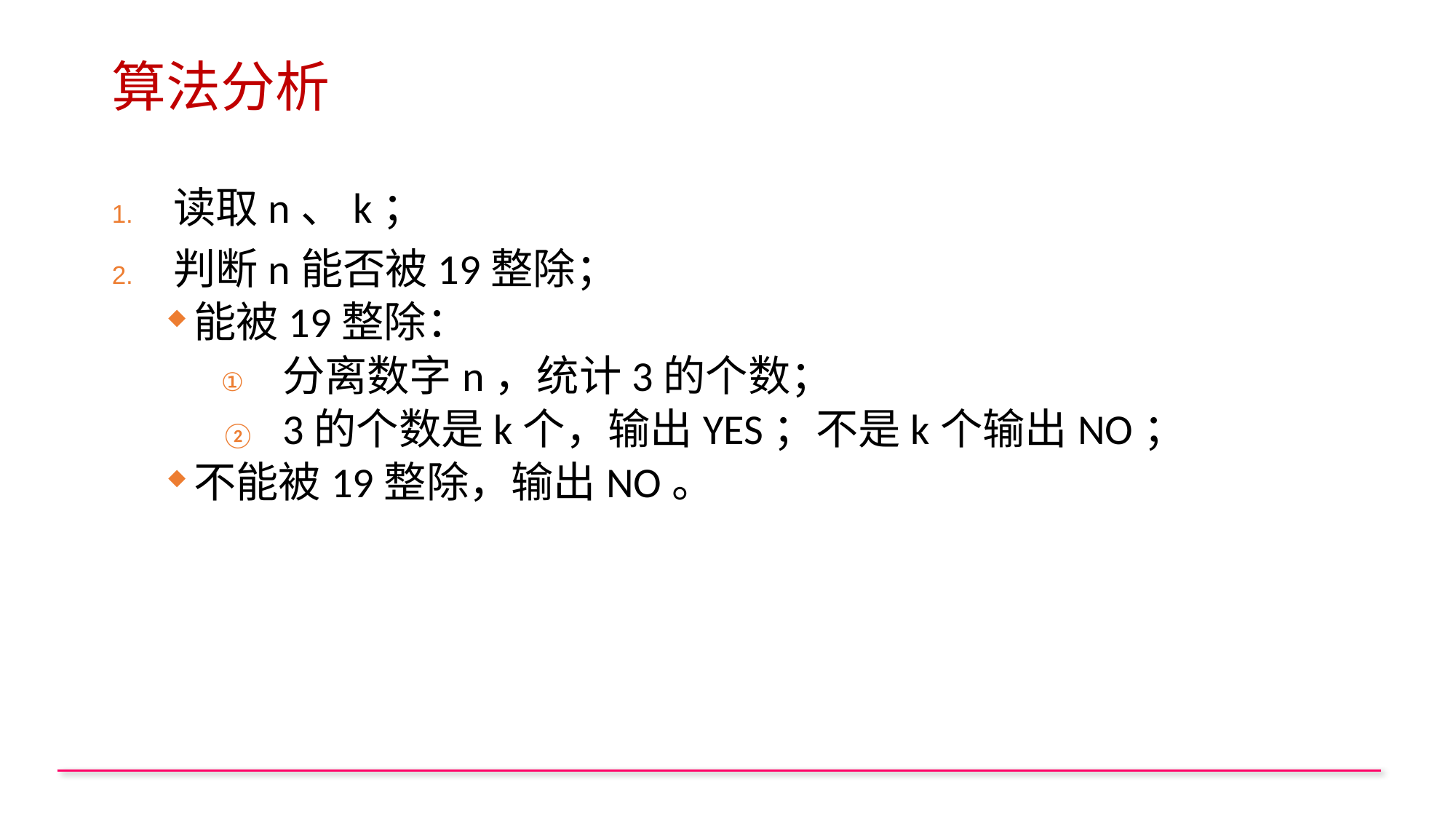

# 算法分析
读取n、k；
判断n能否被19整除；
能被19整除：
分离数字n，统计3的个数；
3的个数是k个，输出YES；不是k个输出NO；
不能被19整除，输出NO。